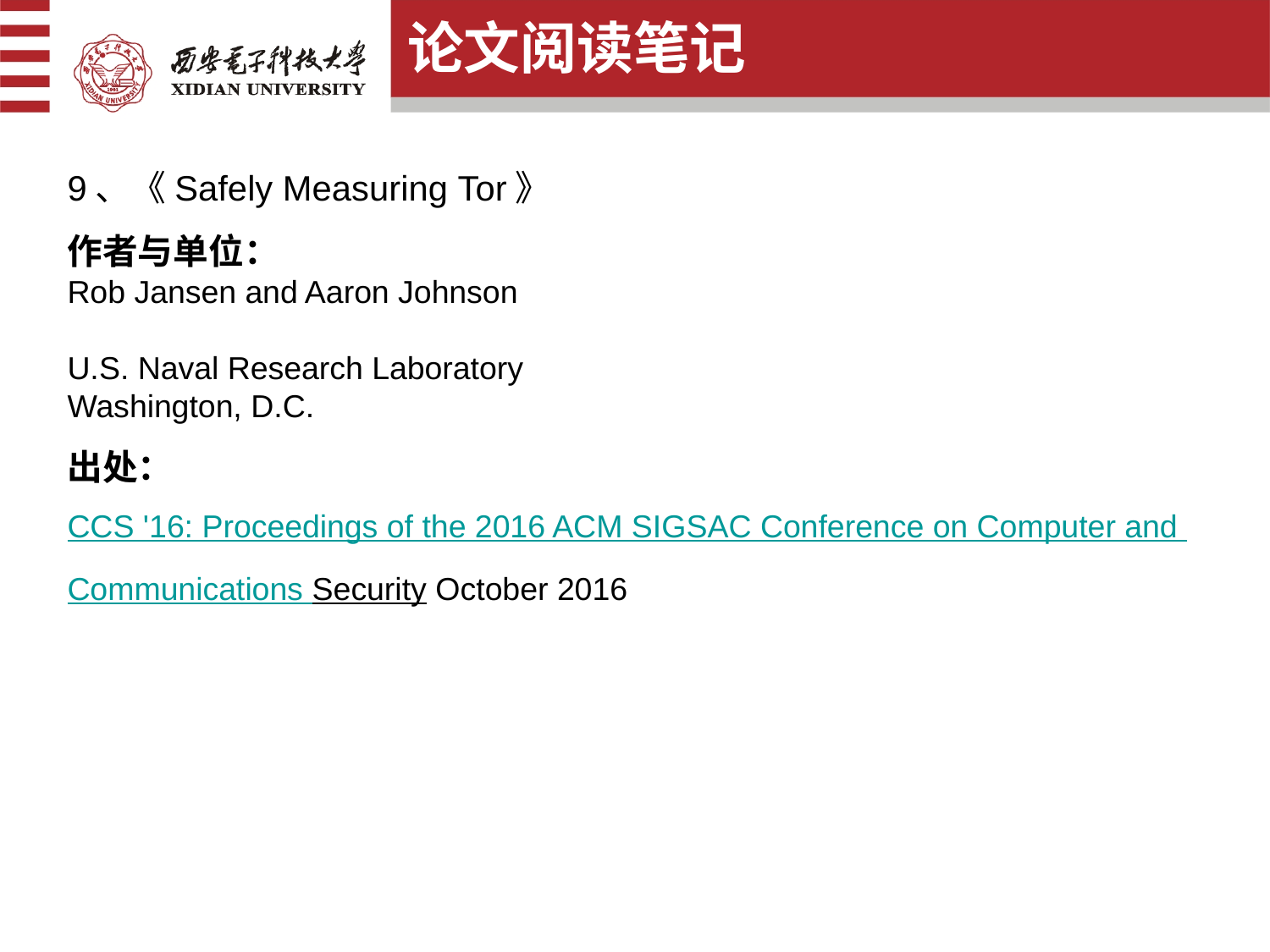

论文阅读笔记
9、《Safely Measuring Tor》
作者与单位：
Rob Jansen and Aaron Johnson

U.S. Naval Research Laboratory
Washington, D.C.
出处：
CCS '16: Proceedings of the 2016 ACM SIGSAC Conference on Computer and Communications Security October 2016